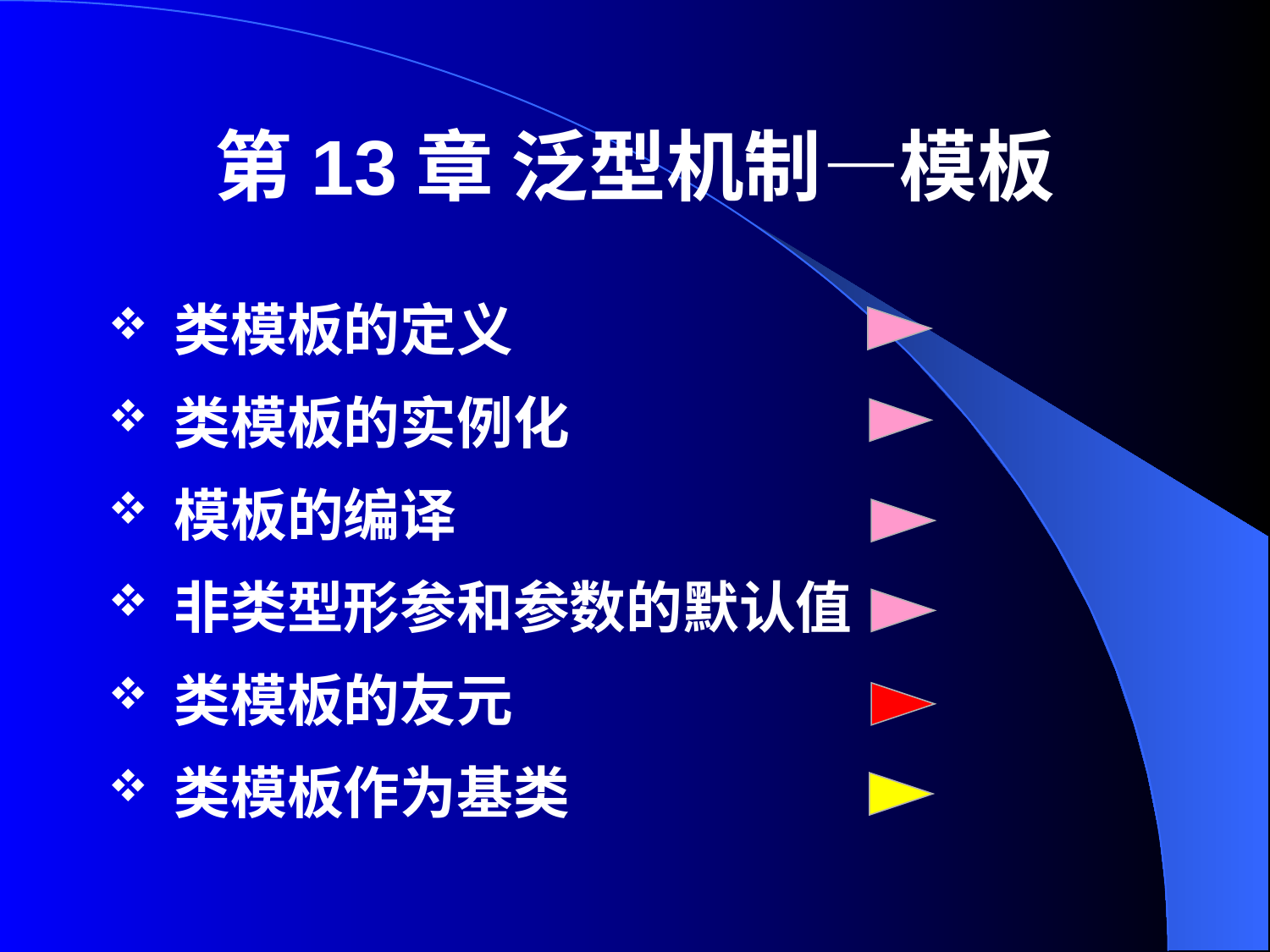

# 第13章 泛型机制—模板
类模板的定义
类模板的实例化
模板的编译
非类型形参和参数的默认值
类模板的友元
类模板作为基类